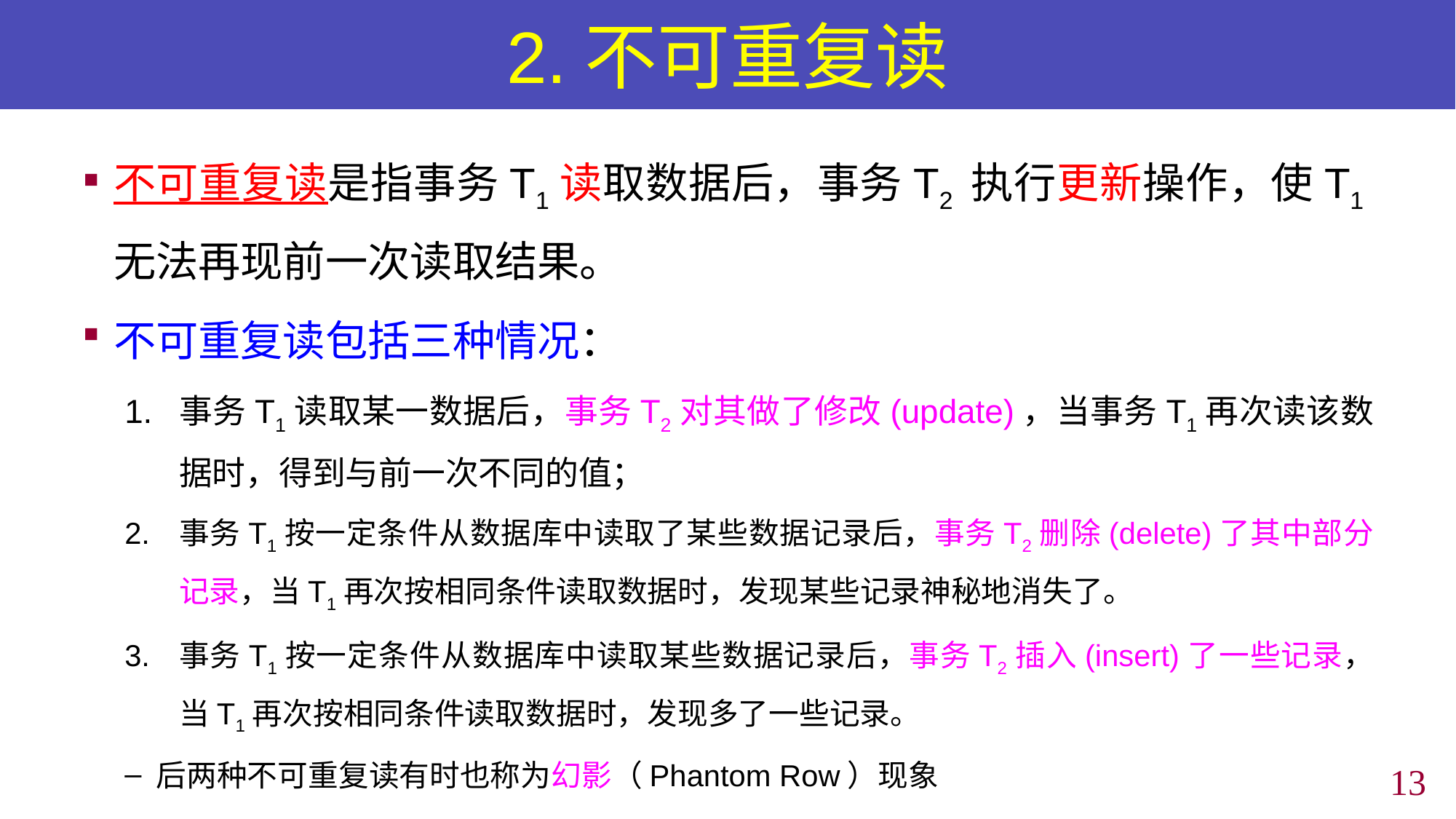

# 2.不可重复读
不可重复读是指事务T1读取数据后，事务T2 执行更新操作，使T1无法再现前一次读取结果。
不可重复读包括三种情况：
事务T1读取某一数据后，事务T2对其做了修改(update)，当事务T1再次读该数据时，得到与前一次不同的值；
事务T1按一定条件从数据库中读取了某些数据记录后，事务T2删除(delete)了其中部分记录，当T1再次按相同条件读取数据时，发现某些记录神秘地消失了。
事务T1按一定条件从数据库中读取某些数据记录后，事务T2插入(insert)了一些记录，当T1再次按相同条件读取数据时，发现多了一些记录。
后两种不可重复读有时也称为幻影（Phantom Row）现象
13